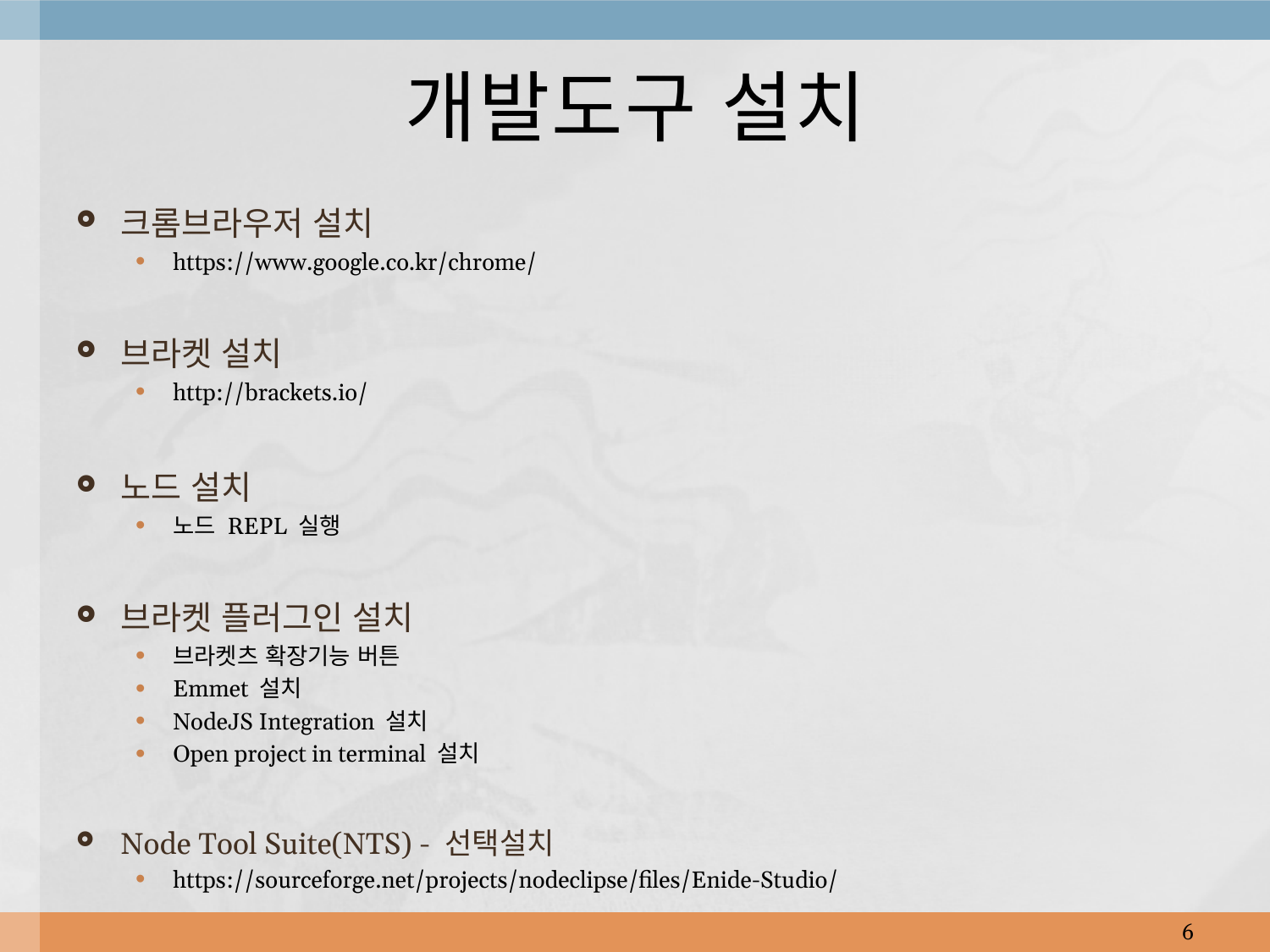

# 개발도구 설치
크롬브라우저 설치
https://www.google.co.kr/chrome/

브라켓 설치
http://brackets.io/

노드 설치
노드 REPL 실행

브라켓 플러그인 설치
브라켓츠 확장기능 버튼
Emmet 설치
NodeJS Integration 설치
Open project in terminal 설치

Node Tool Suite(NTS) - 선택설치
https://sourceforge.net/projects/nodeclipse/files/Enide-Studio/
6